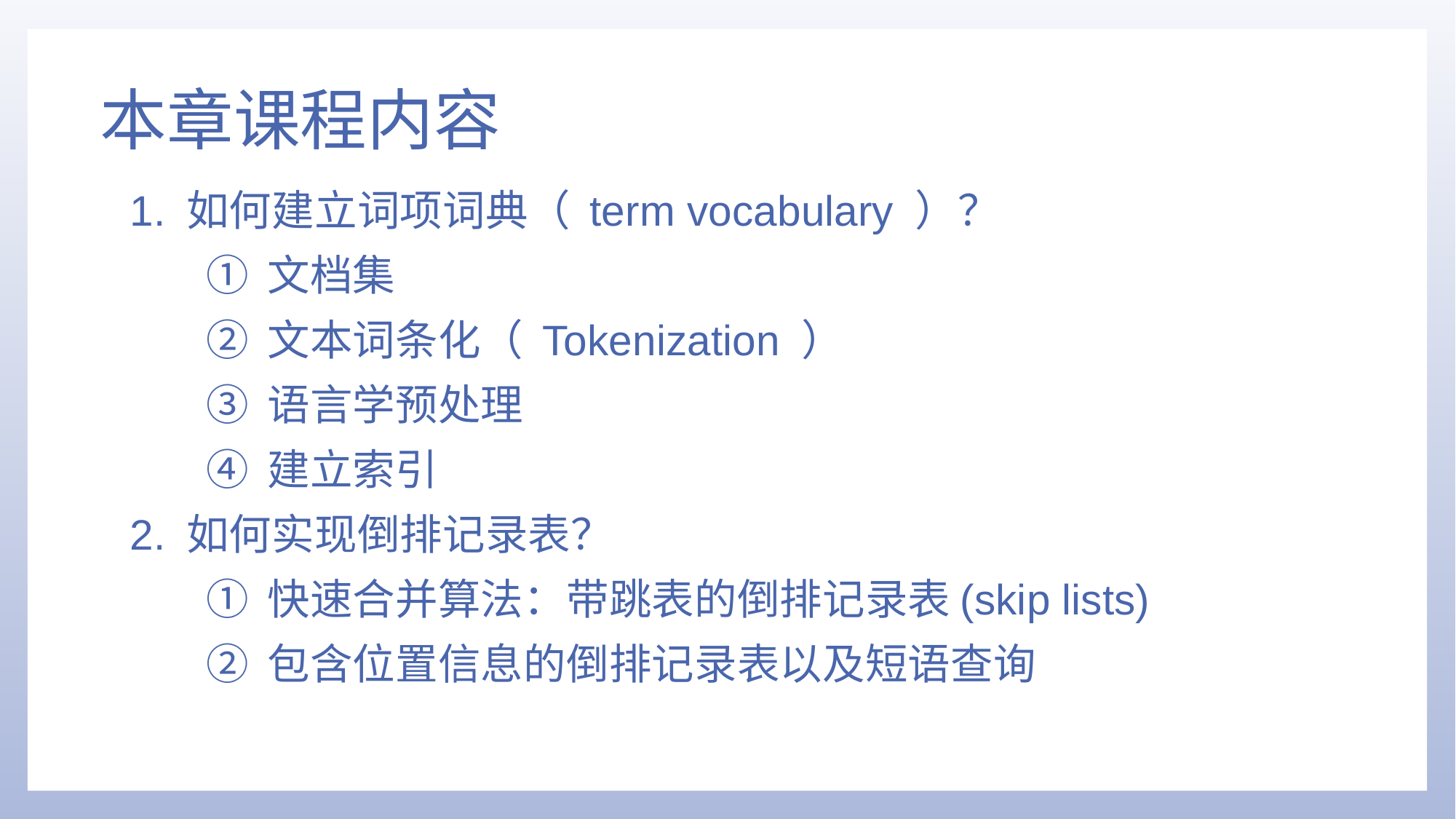

# 本章课程内容
1. 如何建立词项词典（ term vocabulary ）？
① 文档集
② 文本词条化（ Tokenization ）
③ 语言学预处理
④ 建立索引
2. 如何实现倒排记录表？
① 快速合并算法：带跳表的倒排记录表(skip lists)
② 包含位置信息的倒排记录表以及短语查询